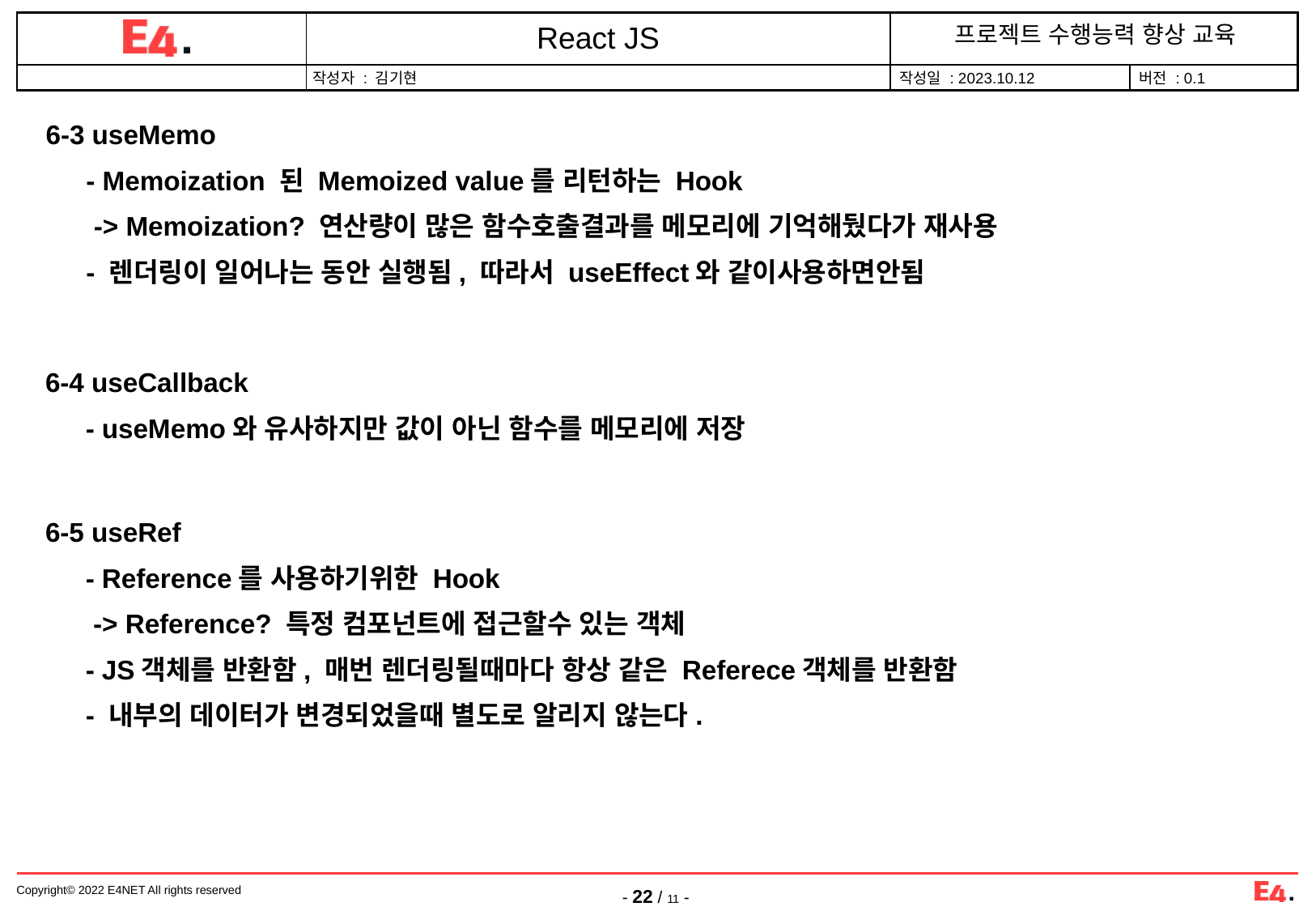

6-3 useMemo
	- Memoization 된 Memoized value를 리턴하는 Hook
	 -> Memoization? 연산량이 많은 함수호출결과를 메모리에 기억해뒀다가 재사용
	- 렌더링이 일어나는 동안 실행됨, 따라서 useEffect와 같이사용하면안됨
 6-4 useCallback
	- useMemo와 유사하지만 값이 아닌 함수를 메모리에 저장
 6-5 useRef
	- Reference를 사용하기위한 Hook
	 -> Reference? 특정 컴포넌트에 접근할수 있는 객체
	- JS객체를 반환함, 매번 렌더링될때마다 항상 같은 Referece객체를 반환함
	- 내부의 데이터가 변경되었을때 별도로 알리지 않는다.